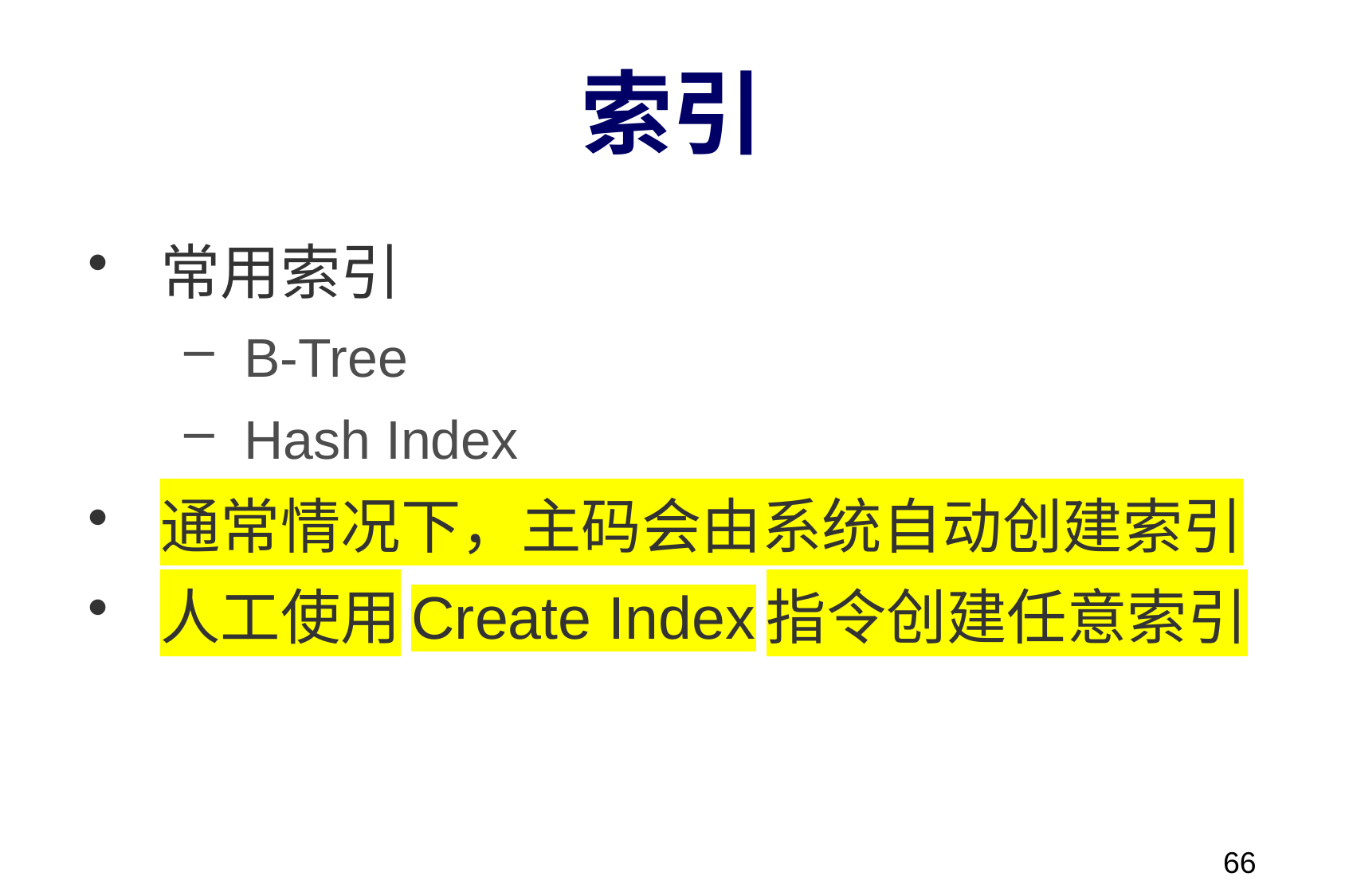

# 索引
常用索引
B-Tree
Hash Index
通常情况下，主码会由系统自动创建索引
人工使用Create Index指令创建任意索引
66